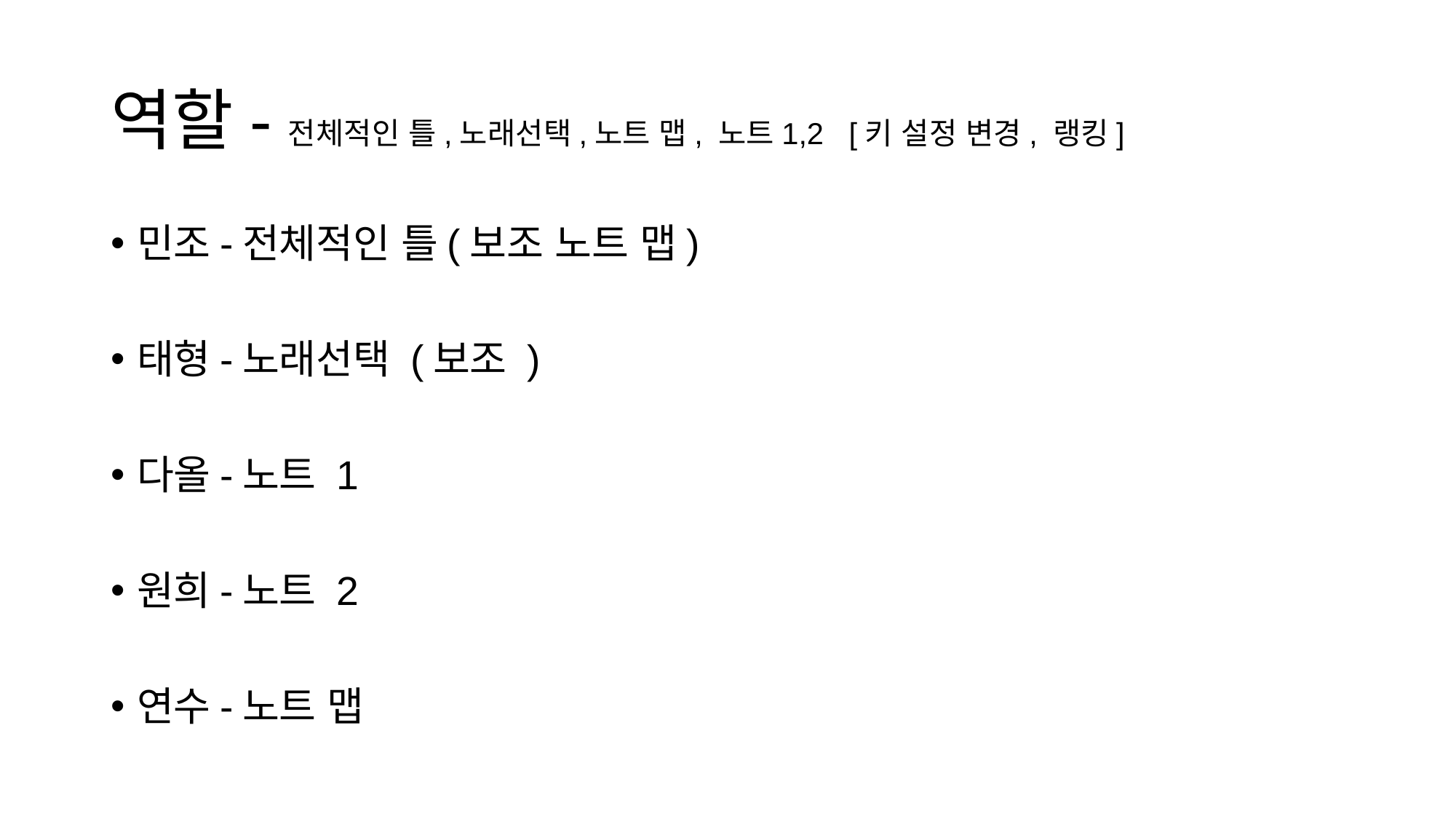

# 역할-전체적인 틀,노래선택,노트 맵, 노트1,2   [키 설정 변경, 랭킹]
민조-전체적인 틀(보조 노트 맵)

태형-노래선택 (보조 )

다올-노트 1

원희-노트 2

연수-노트 맵